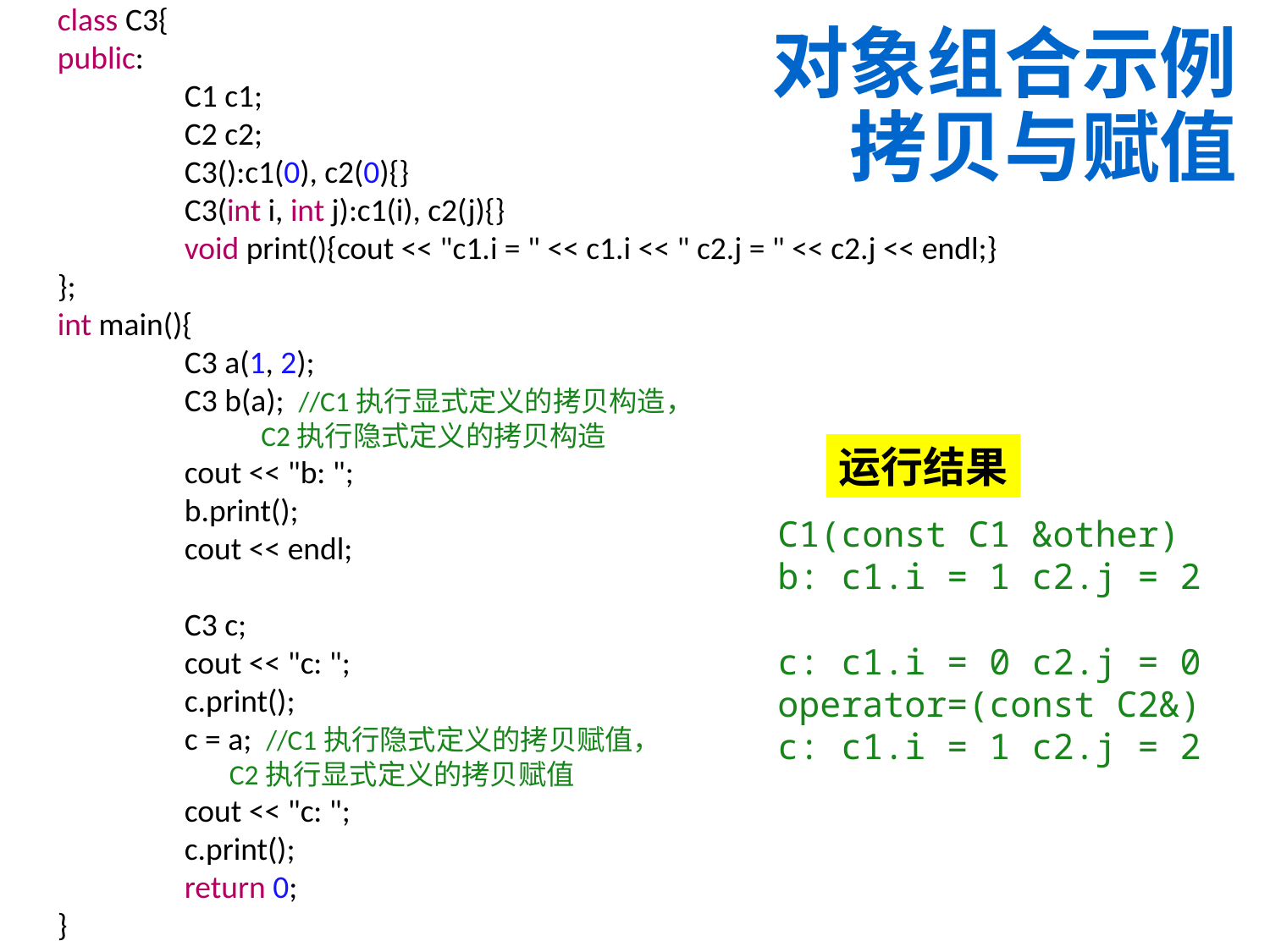

class C3{
public:
	C1 c1;
	C2 c2;
	C3():c1(0), c2(0){}
	C3(int i, int j):c1(i), c2(j){}
	void print(){cout << "c1.i = " << c1.i << " c2.j = " << c2.j << endl;}
};
int main(){
	C3 a(1, 2);
	C3 b(a);  //C1执行显式定义的拷贝构造，
                               C2执行隐式定义的拷贝构造
	cout << "b: ";
	b.print();
	cout << endl;

	C3 c;
	cout << "c: ";
	c.print();
	c = a;  //C1执行隐式定义的拷贝赋值，
                          C2执行显式定义的拷贝赋值
	cout << "c: ";
	c.print();
	return 0;
}
# 对象组合示例 拷贝与赋值
运行结果
C1(const C1 &other)
b: c1.i = 1 c2.j = 2

c: c1.i = 0 c2.j = 0
operator=(const C2&)
c: c1.i = 1 c2.j = 2